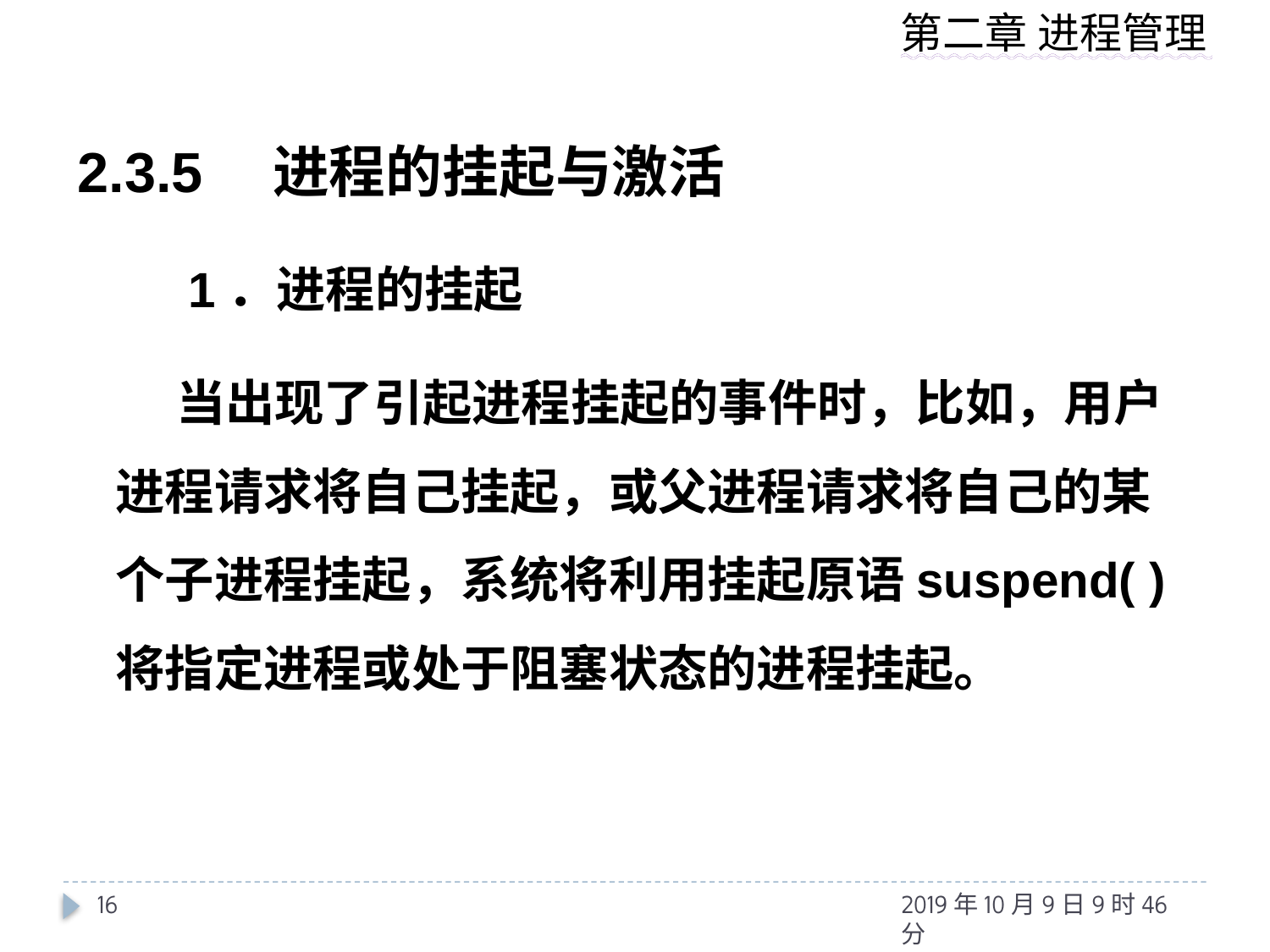

2.3.5　进程的挂起与激活
　　1．进程的挂起
　　当出现了引起进程挂起的事件时，比如，用户进程请求将自己挂起，或父进程请求将自己的某个子进程挂起，系统将利用挂起原语suspend( )将指定进程或处于阻塞状态的进程挂起。
16
2019年10月9日9时46分